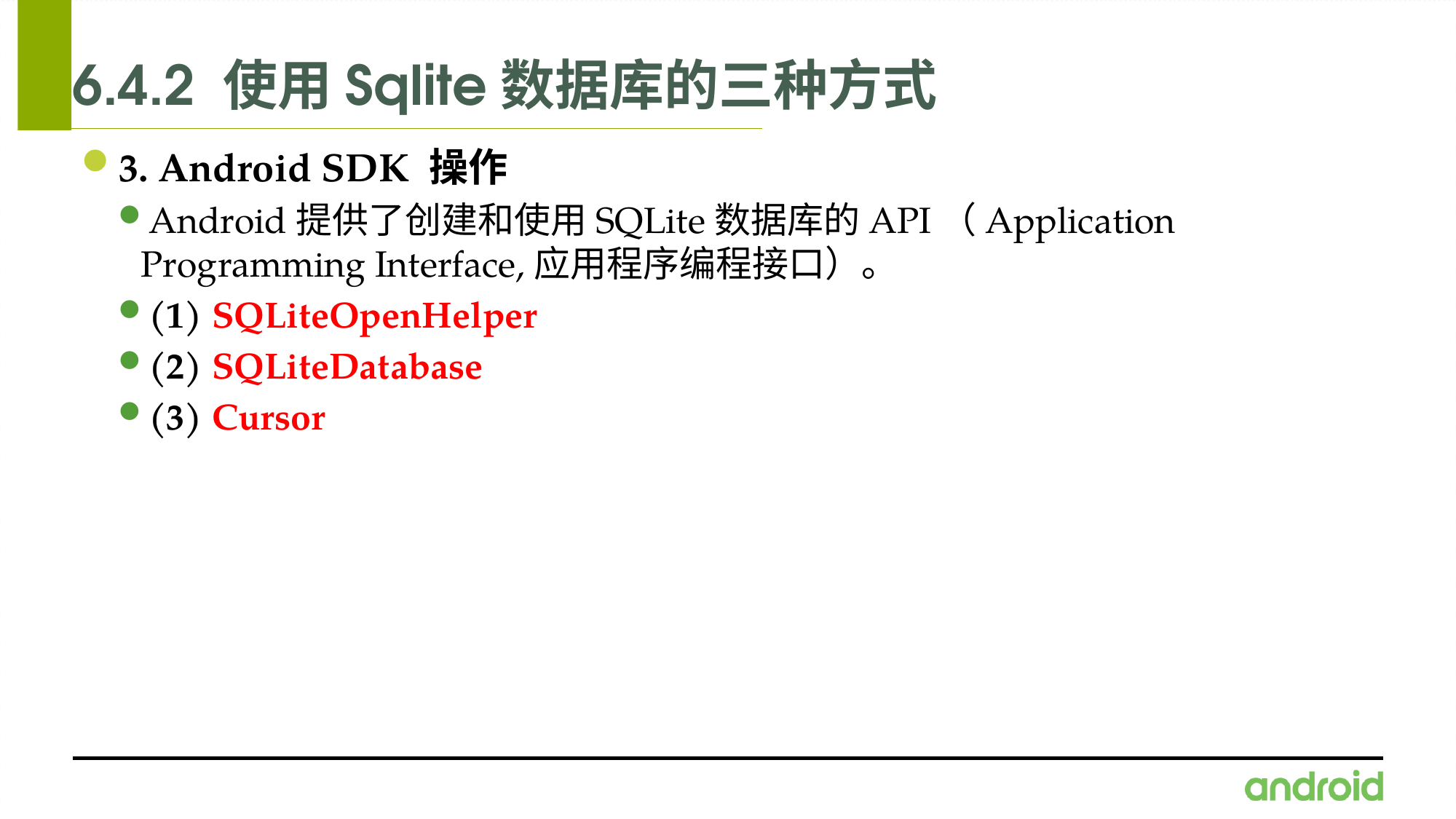

# 6.4.2 使用Sqlite数据库的三种方式
3. Android SDK 操作
Android提供了创建和使用SQLite数据库的API（Application Programming Interface,应用程序编程接口）。
(1) SQLiteOpenHelper
(2) SQLiteDatabase
(3) Cursor